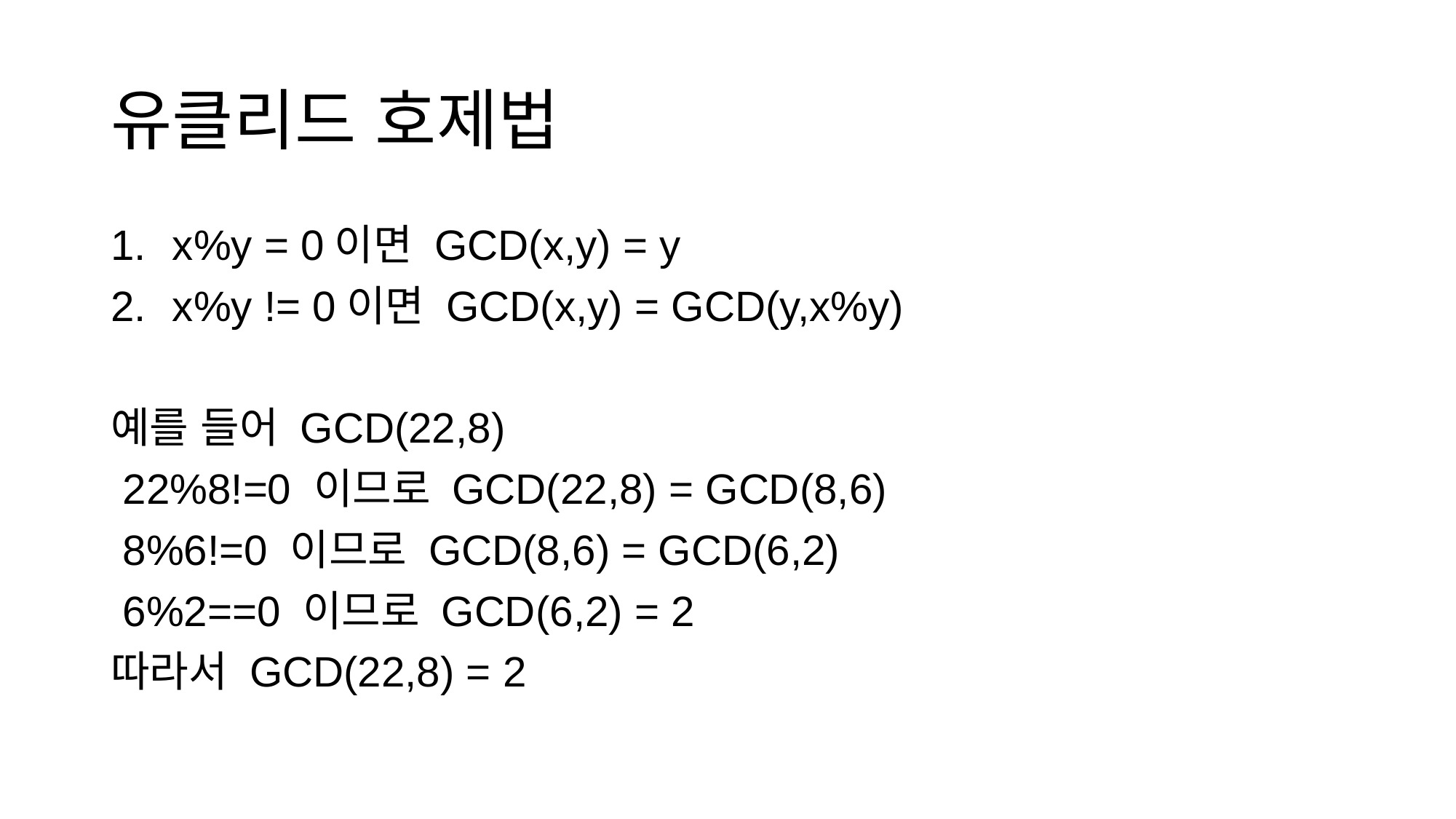

# 유클리드 호제법
x%y = 0이면 GCD(x,y) = y
x%y != 0이면 GCD(x,y) = GCD(y,x%y)

예를 들어 GCD(22,8)
 22%8!=0 이므로 GCD(22,8) = GCD(8,6)
 8%6!=0 이므로 GCD(8,6) = GCD(6,2)
 6%2==0 이므로 GCD(6,2) = 2
따라서 GCD(22,8) = 2